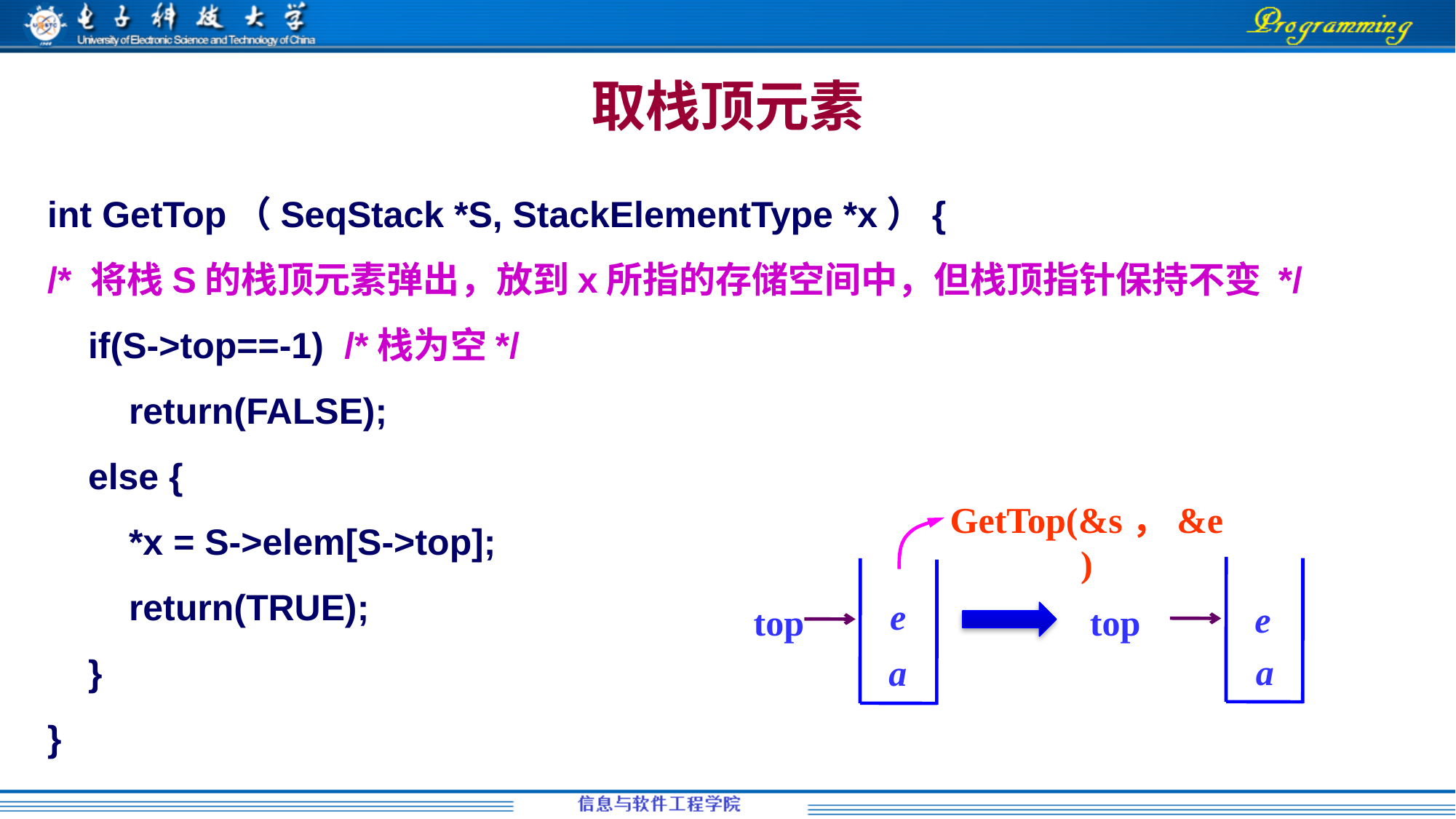

# 取栈顶元素
int GetTop（SeqStack *S, StackElementType *x）{
/* 将栈S的栈顶元素弹出，放到x所指的存储空间中，但栈顶指针保持不变 */
    if(S->top==-1)  /*栈为空*/
        return(FALSE);
    else {
        *x = S->elem[S->top];
        return(TRUE);
    }
}

GetTop(&s，&e)

e
top

a
e
top
a